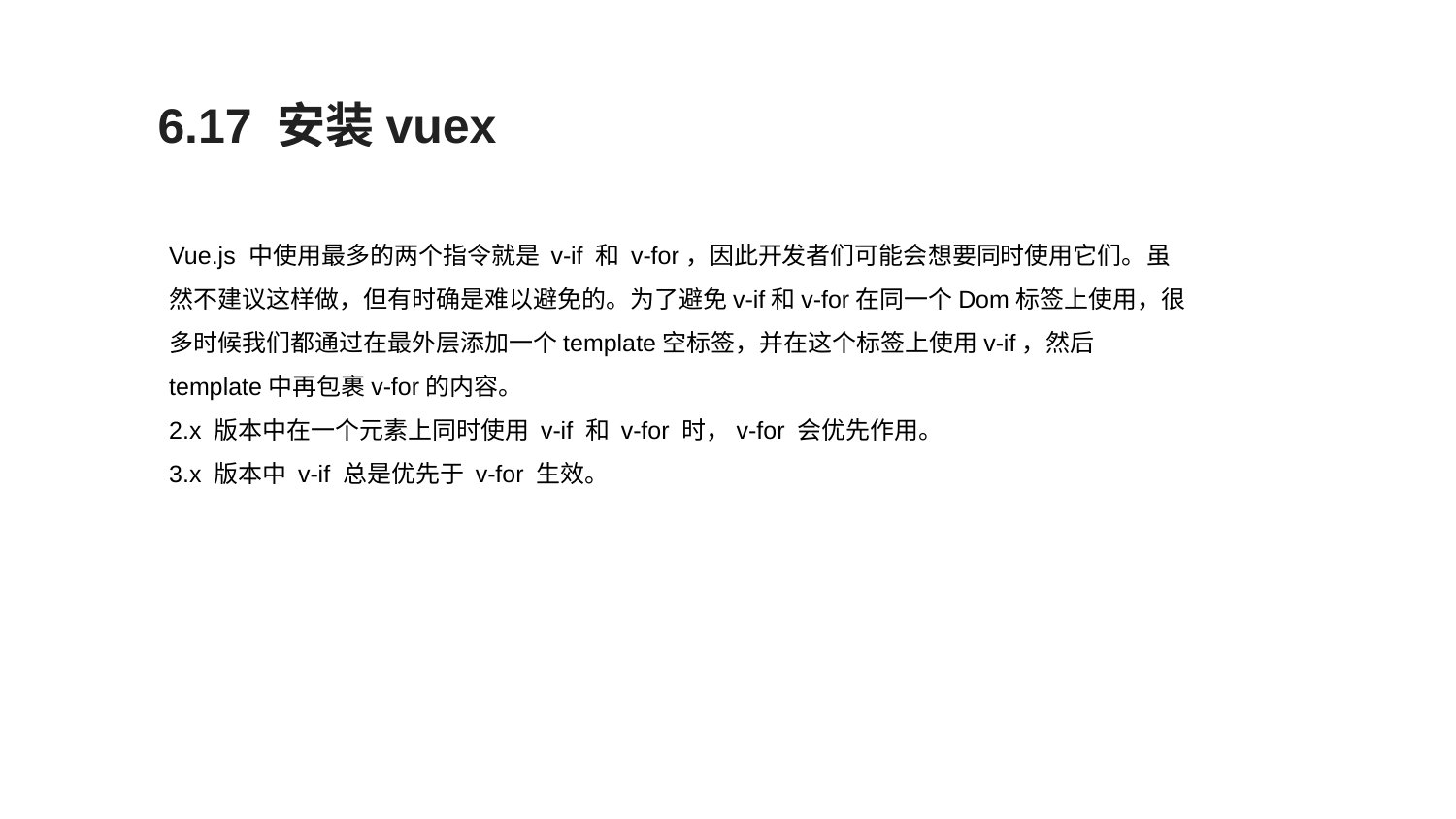

6.17 安装vuex
Vue.js 中使用最多的两个指令就是 v-if 和 v-for，因此开发者们可能会想要同时使用它们。虽然不建议这样做，但有时确是难以避免的。为了避免v-if和v-for在同一个Dom标签上使用，很多时候我们都通过在最外层添加一个template空标签，并在这个标签上使用v-if，然后template中再包裹v-for的内容。
2.x 版本中在一个元素上同时使用 v-if 和 v-for 时，v-for 会优先作用。
3.x 版本中 v-if 总是优先于 v-for 生效。